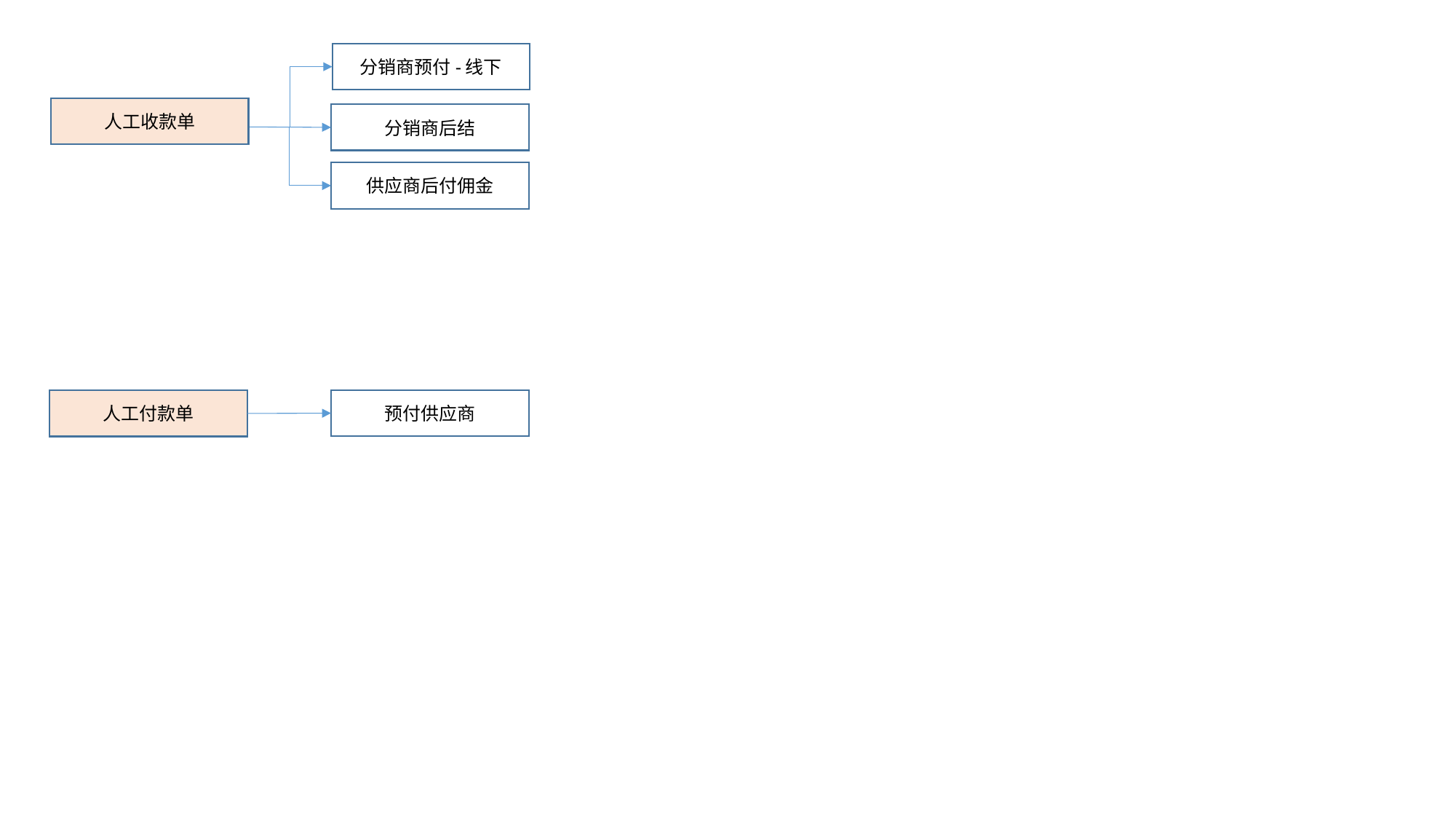

分销商预付-线下
人工收款单
分销商后结
供应商后付佣金
预付供应商
人工付款单